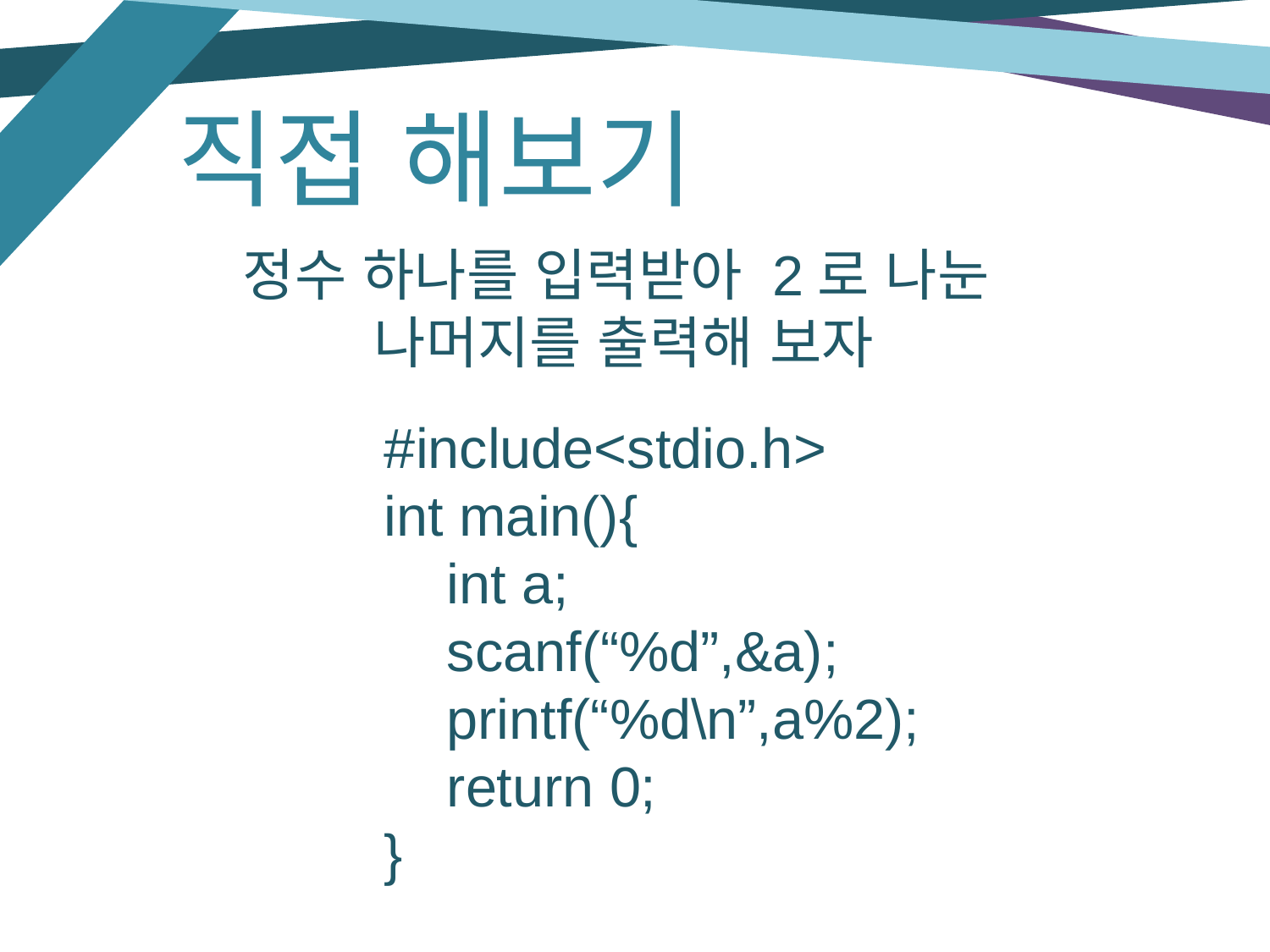

직접 해보기
정수 하나를 입력받아 2로 나눈
나머지를 출력해 보자
#include<stdio.h>
int main(){
    int a;
    scanf(“%d”,&a);
    printf(“%d\n”,a%2);
    return 0;
}